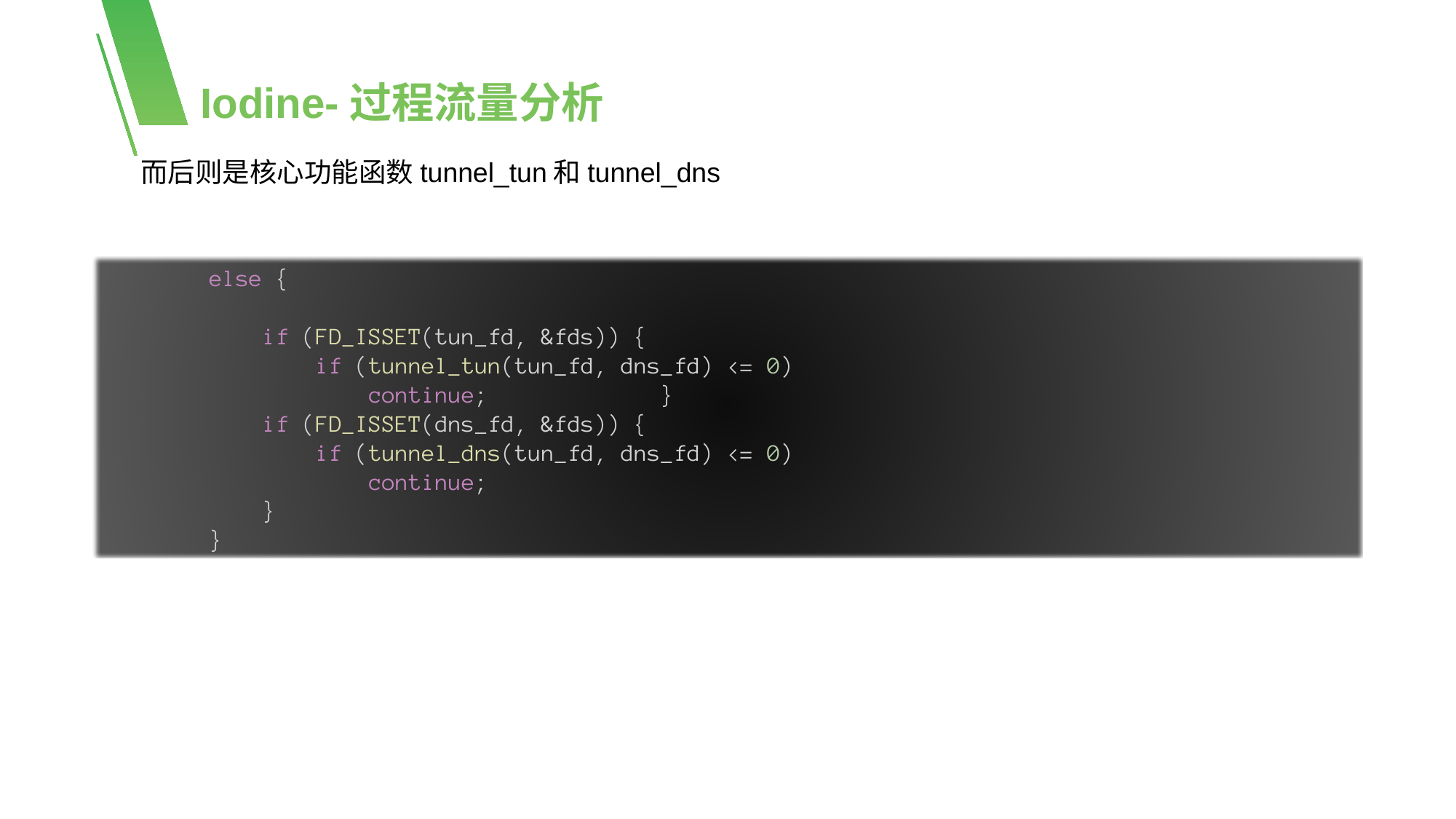

Iodine-过程流量分析
而后则是核心功能函数tunnel_tun和tunnel_dns
        else {
            if (FD_ISSET(tun_fd, &fds)) {
                if (tunnel_tun(tun_fd, dns_fd) <= 0)
                    continue;             }
            if (FD_ISSET(dns_fd, &fds)) {
                if (tunnel_dns(tun_fd, dns_fd) <= 0)
                    continue;
            }
        }